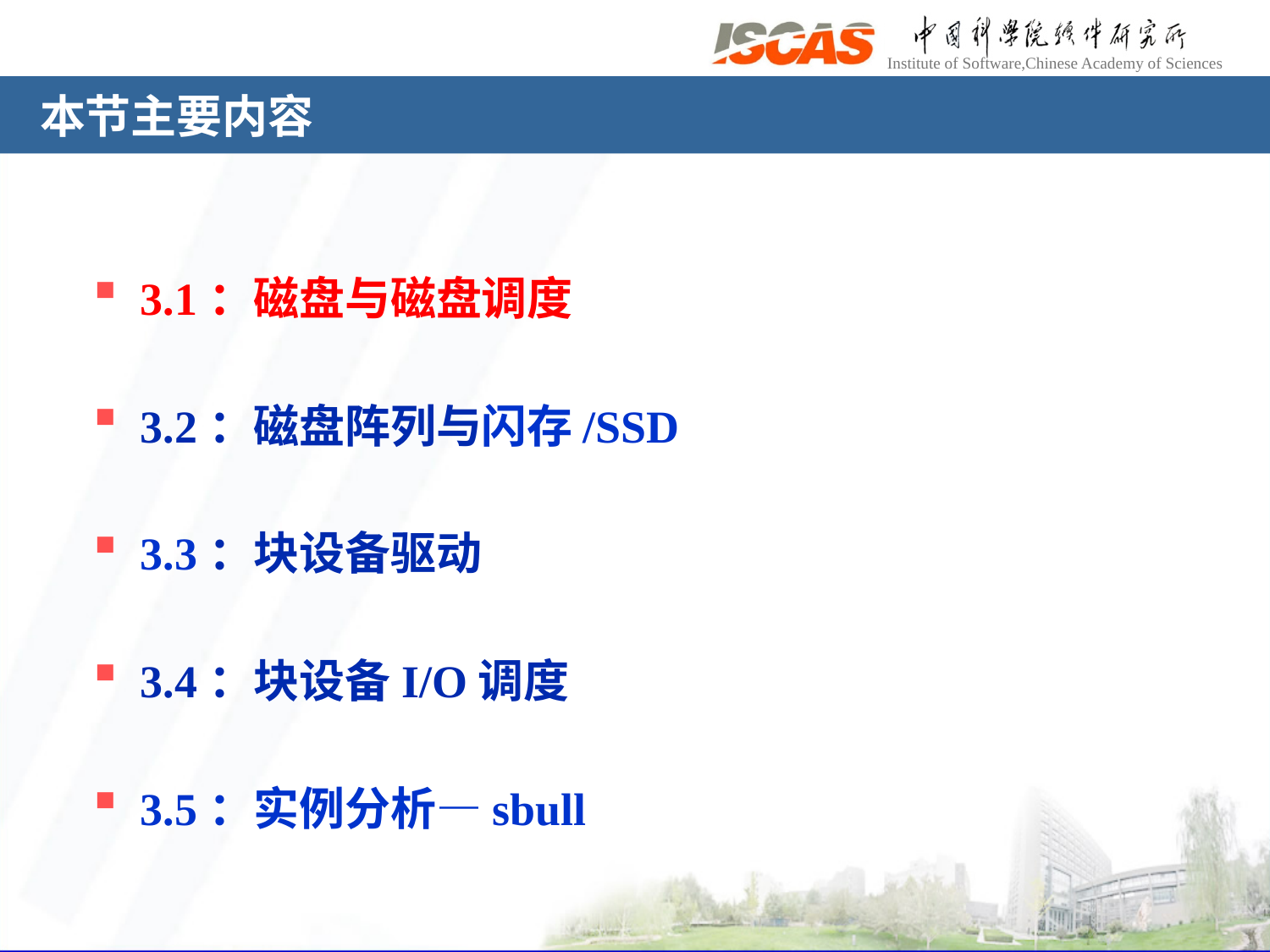

# 本节主要内容
3.1：磁盘与磁盘调度

3.2：磁盘阵列与闪存/SSD

3.3：块设备驱动

3.4：块设备I/O调度

3.5：实例分析—sbull